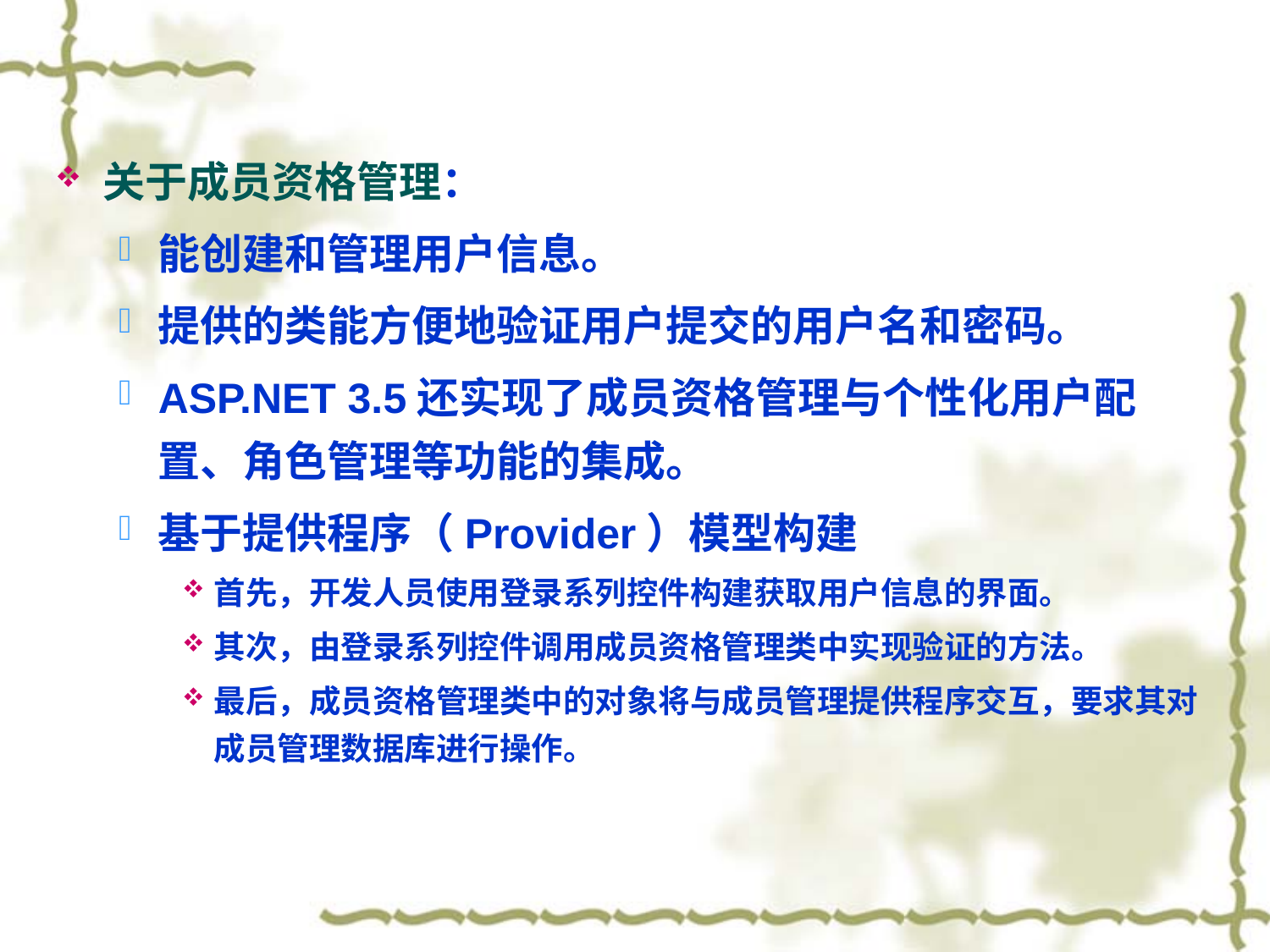

关于成员资格管理：
能创建和管理用户信息。
提供的类能方便地验证用户提交的用户名和密码。
ASP.NET 3.5还实现了成员资格管理与个性化用户配置、角色管理等功能的集成。
基于提供程序（Provider）模型构建
首先，开发人员使用登录系列控件构建获取用户信息的界面。
其次，由登录系列控件调用成员资格管理类中实现验证的方法。
最后，成员资格管理类中的对象将与成员管理提供程序交互，要求其对成员管理数据库进行操作。